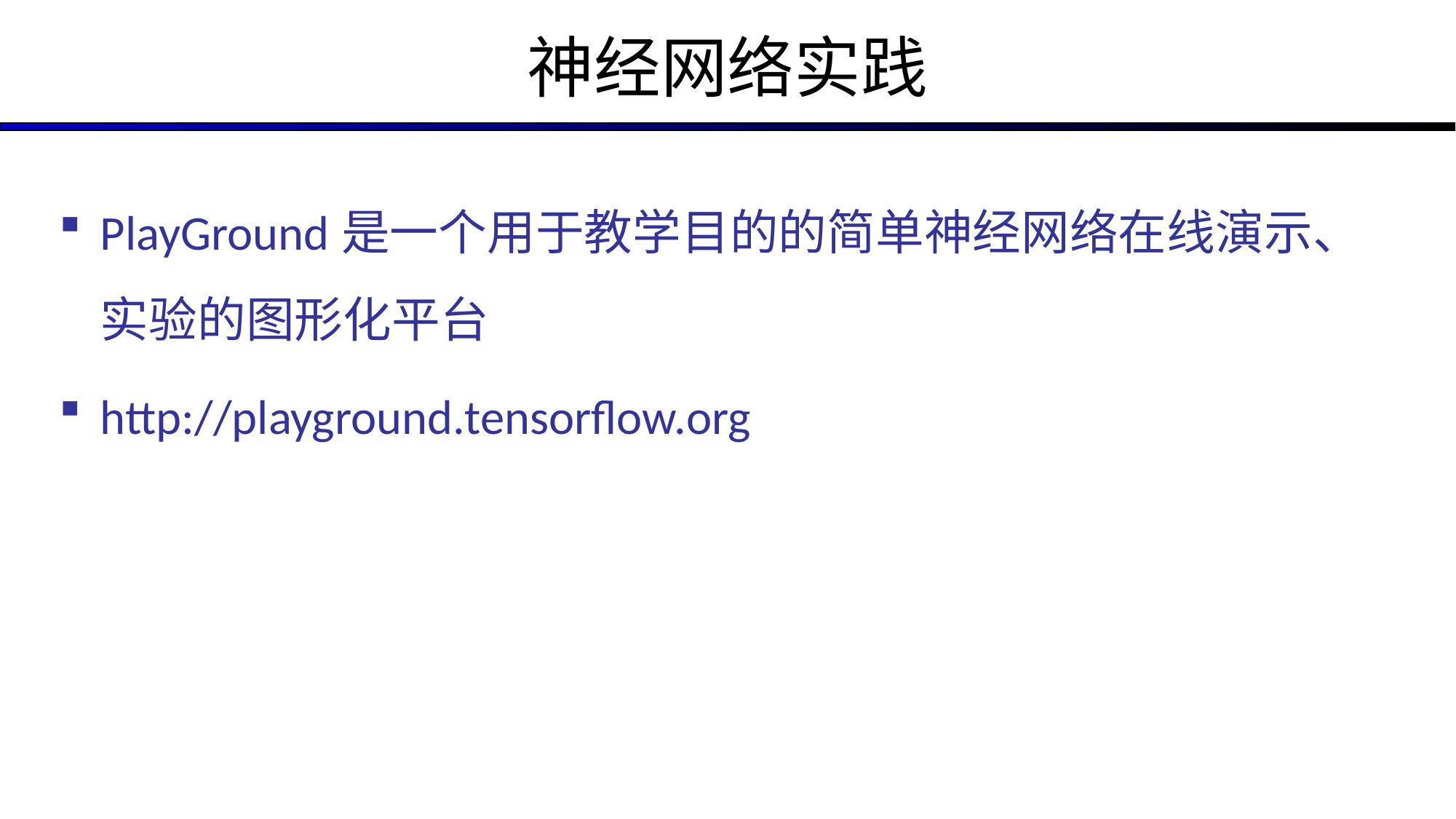

# 神经网络实践
PlayGround是一个用于教学目的的简单神经网络在线演示、实验的图形化平台
http://playground.tensorflow.org